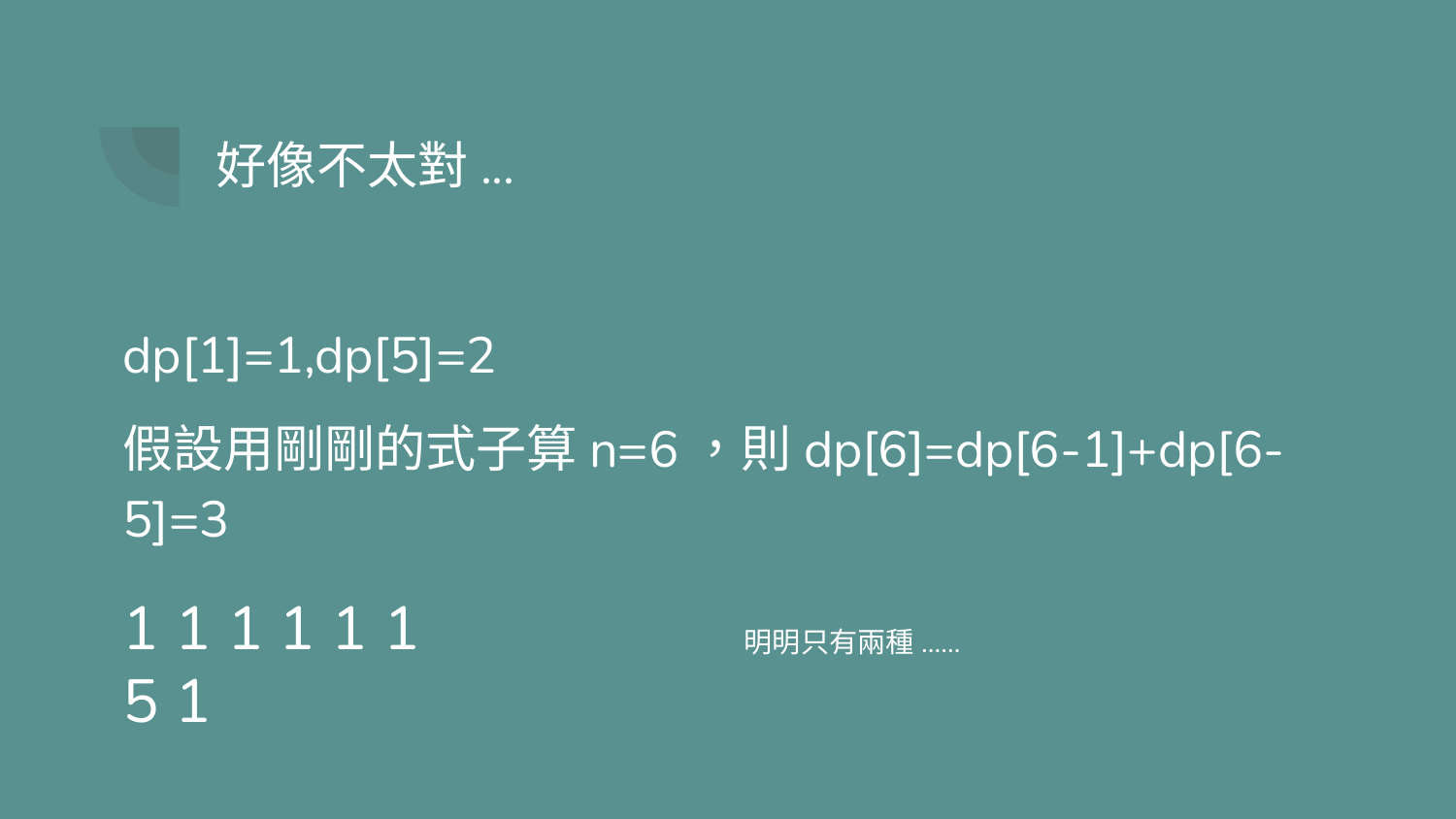

好像不太對...
dp[1]=1,dp[5]=2
假設用剛剛的式子算n=6，則dp[6]=dp[6-1]+dp[6-5]=3
1 1 1 1 1 1
5 1
明明只有兩種......